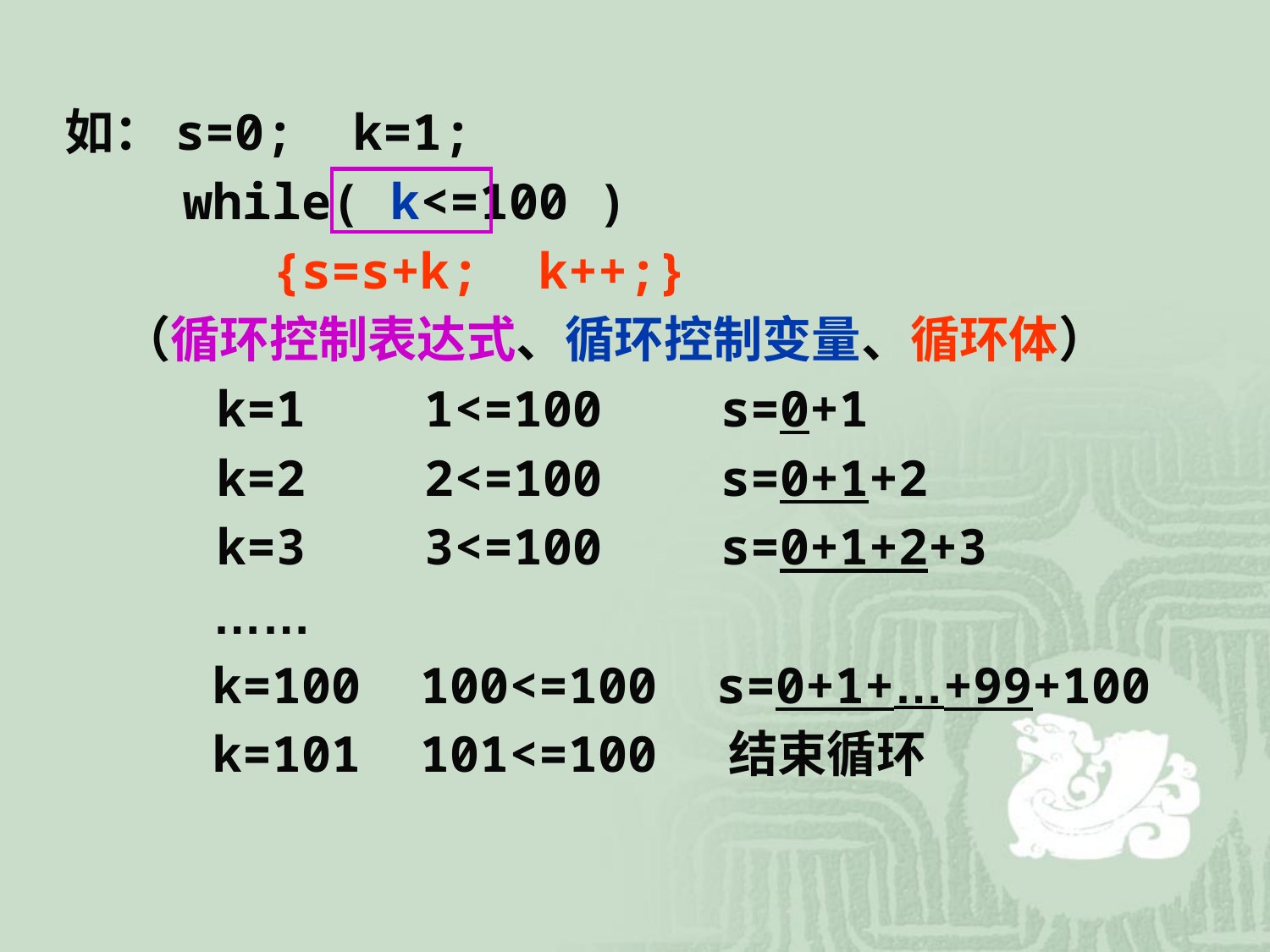

如：s=0;  k=1;
    while( k<=100 )
       {s=s+k;  k++;}
    （循环控制表达式、循环控制变量、循环体）
    	k=1    1<=100    s=0+1
   	k=2    2<=100    s=0+1+2
    	k=3    3<=100    s=0+1+2+3
     ……
     k=100  100<=100  s=0+1+…+99+100
     k=101  101<=100  结束循环